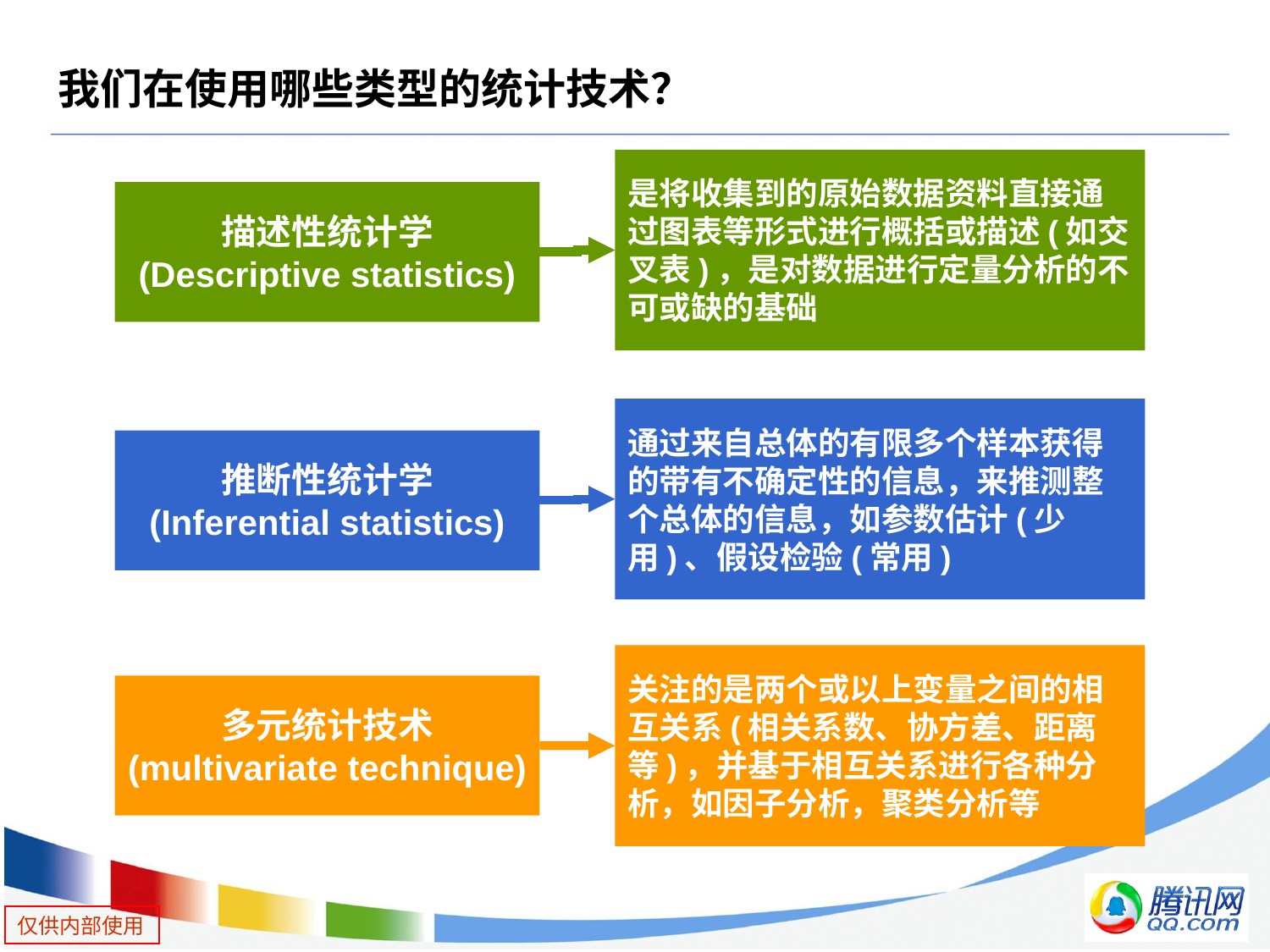

# 我们在使用哪些类型的统计技术？
是将收集到的原始数据资料直接通过图表等形式进行概括或描述(如交叉表)，是对数据进行定量分析的不可或缺的基础
描述性统计学
(Descriptive statistics)
通过来自总体的有限多个样本获得的带有不确定性的信息，来推测整个总体的信息，如参数估计(少用)、假设检验(常用)
推断性统计学
(Inferential statistics)
关注的是两个或以上变量之间的相互关系(相关系数、协方差、距离等)，并基于相互关系进行各种分析，如因子分析，聚类分析等
多元统计技术
(multivariate technique)